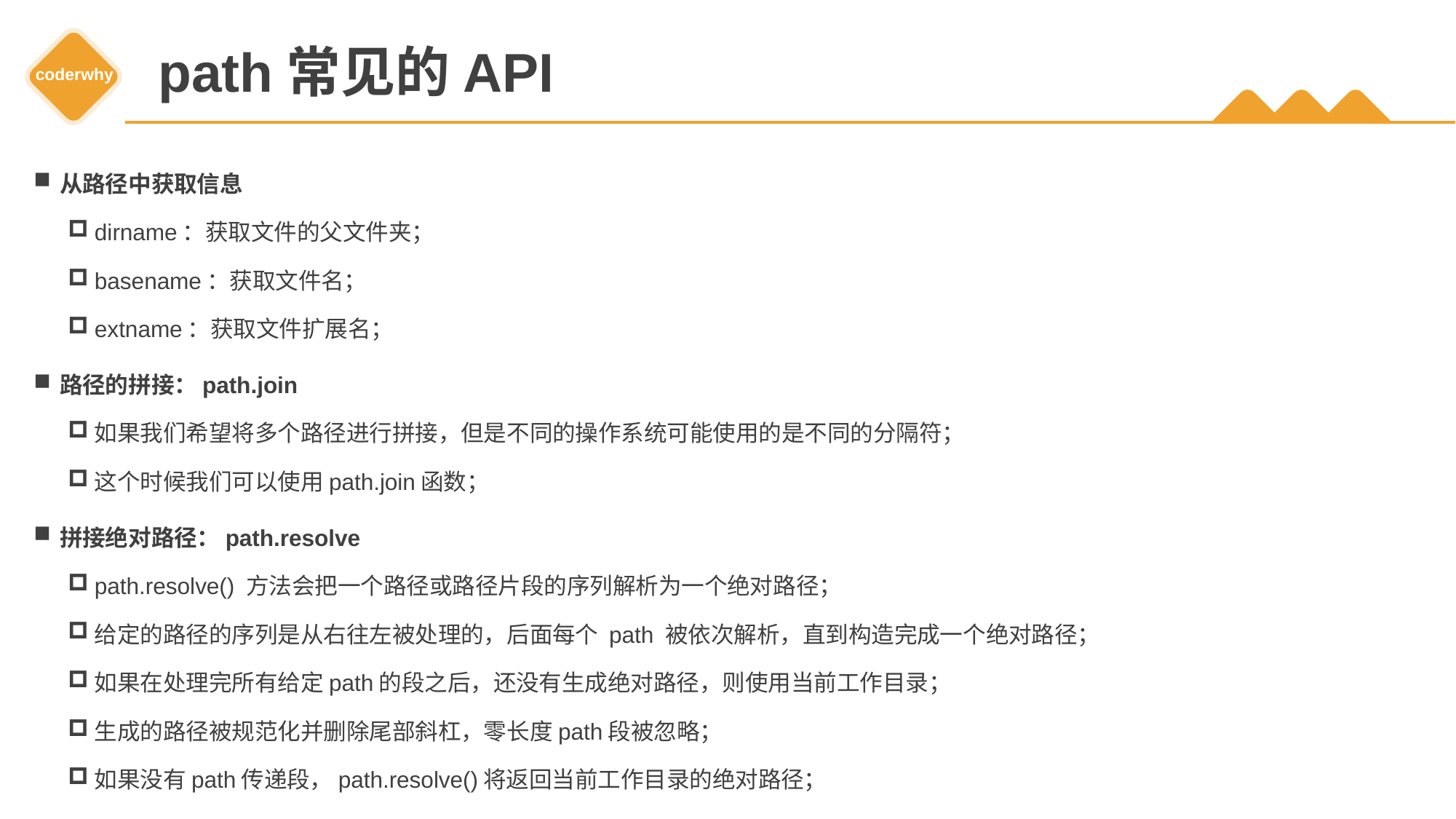

# path常见的API
从路径中获取信息
dirname：获取文件的父文件夹；
basename：获取文件名；
extname：获取文件扩展名；
路径的拼接：path.join
如果我们希望将多个路径进行拼接，但是不同的操作系统可能使用的是不同的分隔符；
这个时候我们可以使用path.join函数；
拼接绝对路径：path.resolve
path.resolve() 方法会把一个路径或路径片段的序列解析为一个绝对路径；
给定的路径的序列是从右往左被处理的，后面每个 path 被依次解析，直到构造完成一个绝对路径；
如果在处理完所有给定path的段之后，还没有生成绝对路径，则使用当前工作目录；
生成的路径被规范化并删除尾部斜杠，零长度path段被忽略；
如果没有path传递段，path.resolve()将返回当前工作目录的绝对路径；